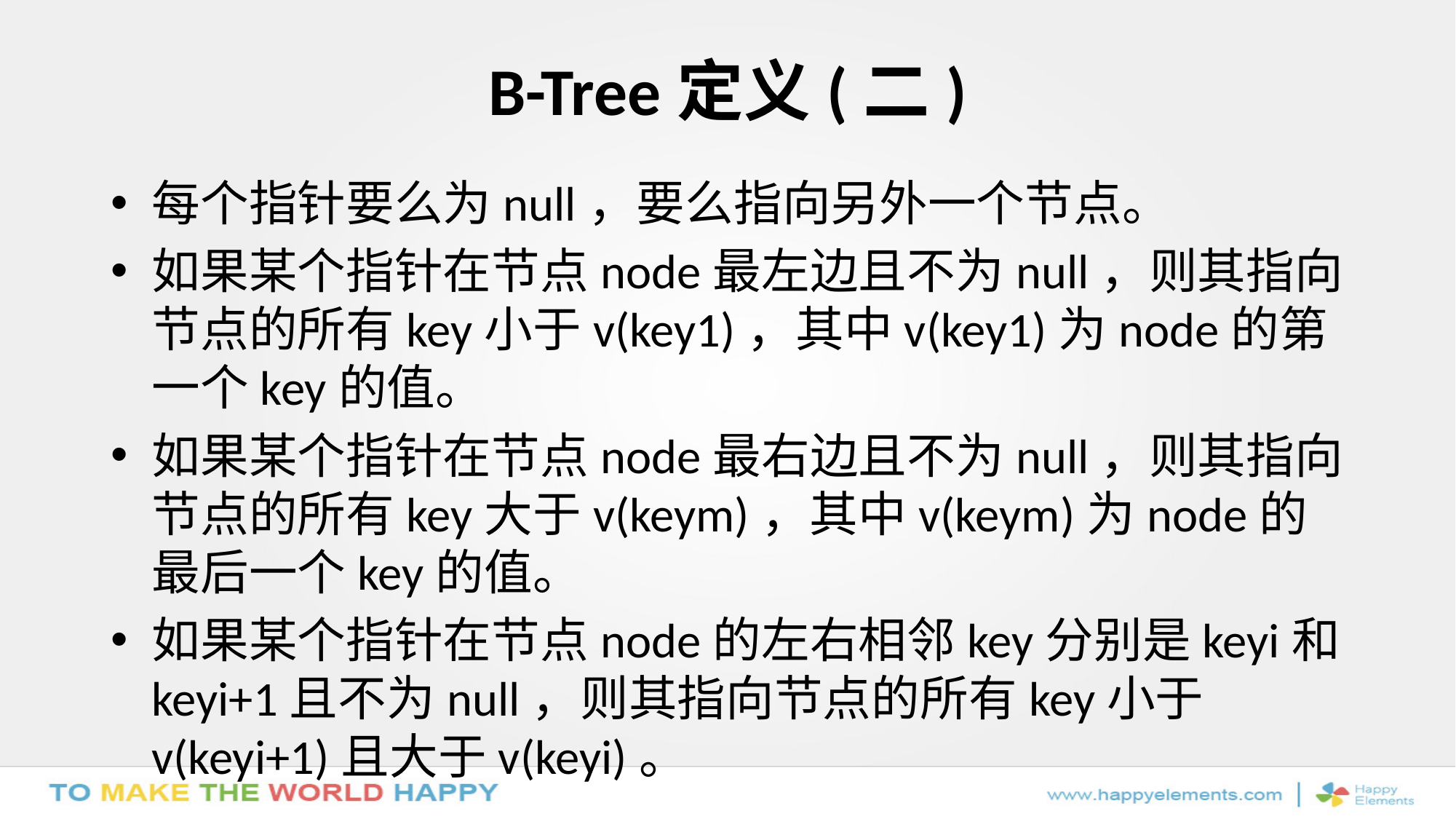

# B-Tree定义(二)
每个指针要么为null，要么指向另外一个节点。
如果某个指针在节点node最左边且不为null，则其指向节点的所有key小于v(key1)，其中v(key1)为node的第一个key的值。
如果某个指针在节点node最右边且不为null，则其指向节点的所有key大于v(keym)，其中v(keym)为node的最后一个key的值。
如果某个指针在节点node的左右相邻key分别是keyi和keyi+1且不为null，则其指向节点的所有key小于v(keyi+1)且大于v(keyi)。